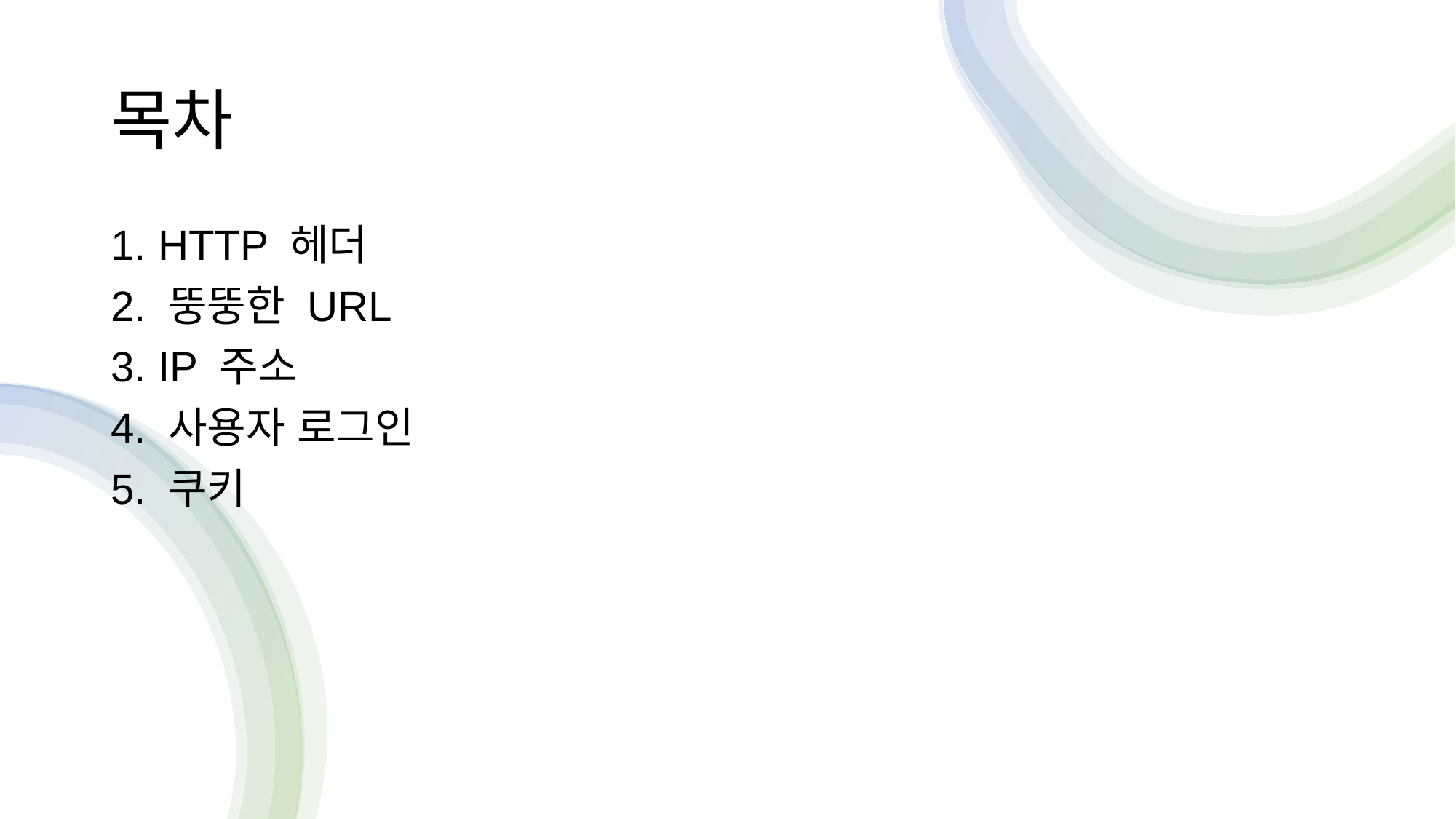

# 목차
1. HTTP 헤더
2. 뚱뚱한 URL
3. IP 주소
4. 사용자 로그인
5. 쿠키